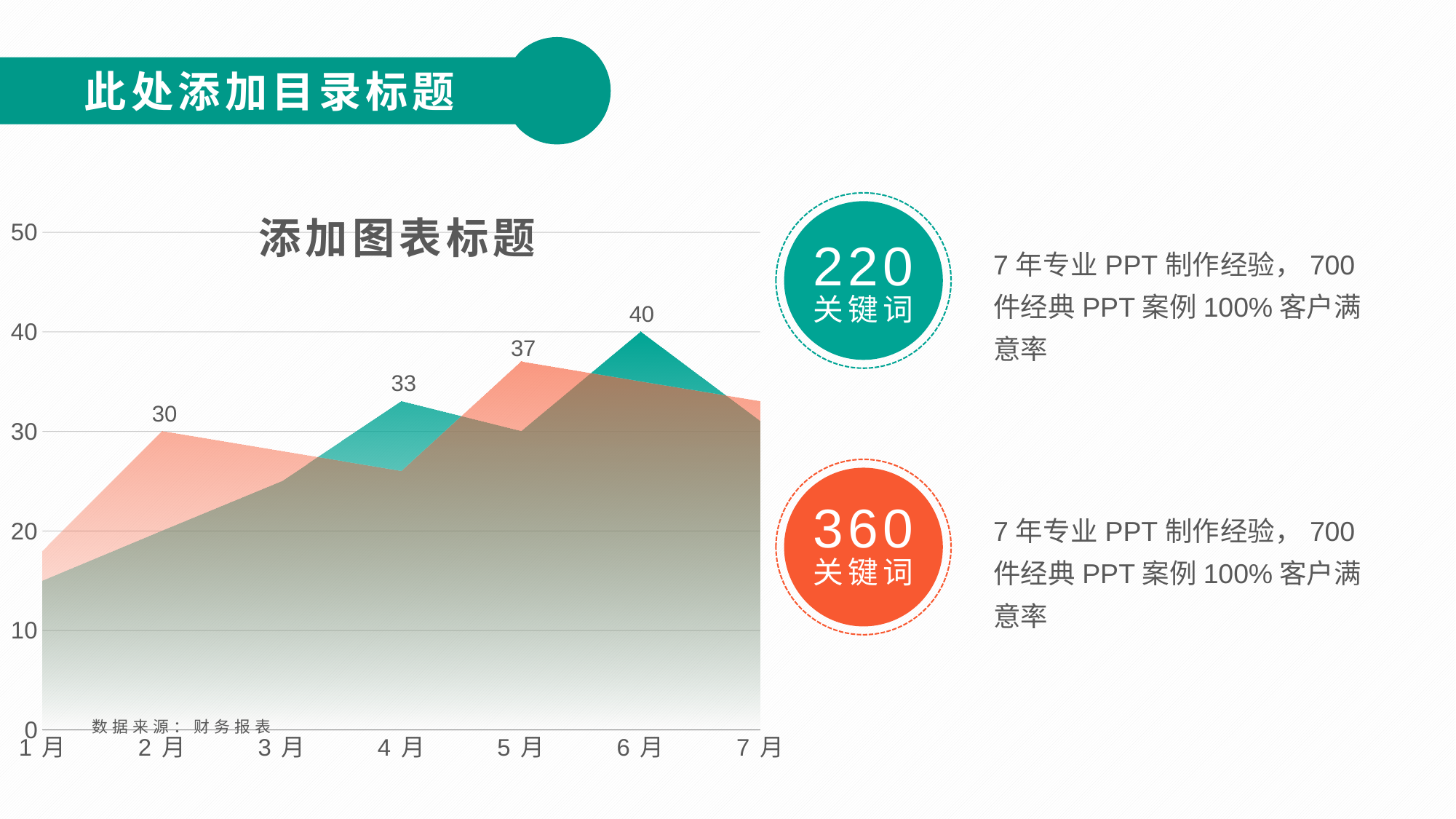

此处添加目录标题

添加图表标题

### Chart

| Category | 系列 1 | 系列 2 |
|---|---|---|
| 1月 | 18.0 | 15.0 |
| 2月 | 30.0 | 20.0 |
| 3月 | 28.0 | 25.0 |
| 4月 | 26.0 | 33.0 |
| 5月 | 37.0 | 30.0 |
| 6月 | 35.0 | 40.0 |
| 7月 | 33.0 | 31.0 |
220
关键词
7年专业PPT制作经验，700件经典PPT案例100%客户满意率

360
关键词
7年专业PPT制作经验，700件经典PPT案例100%客户满意率
数据来源：财务报表